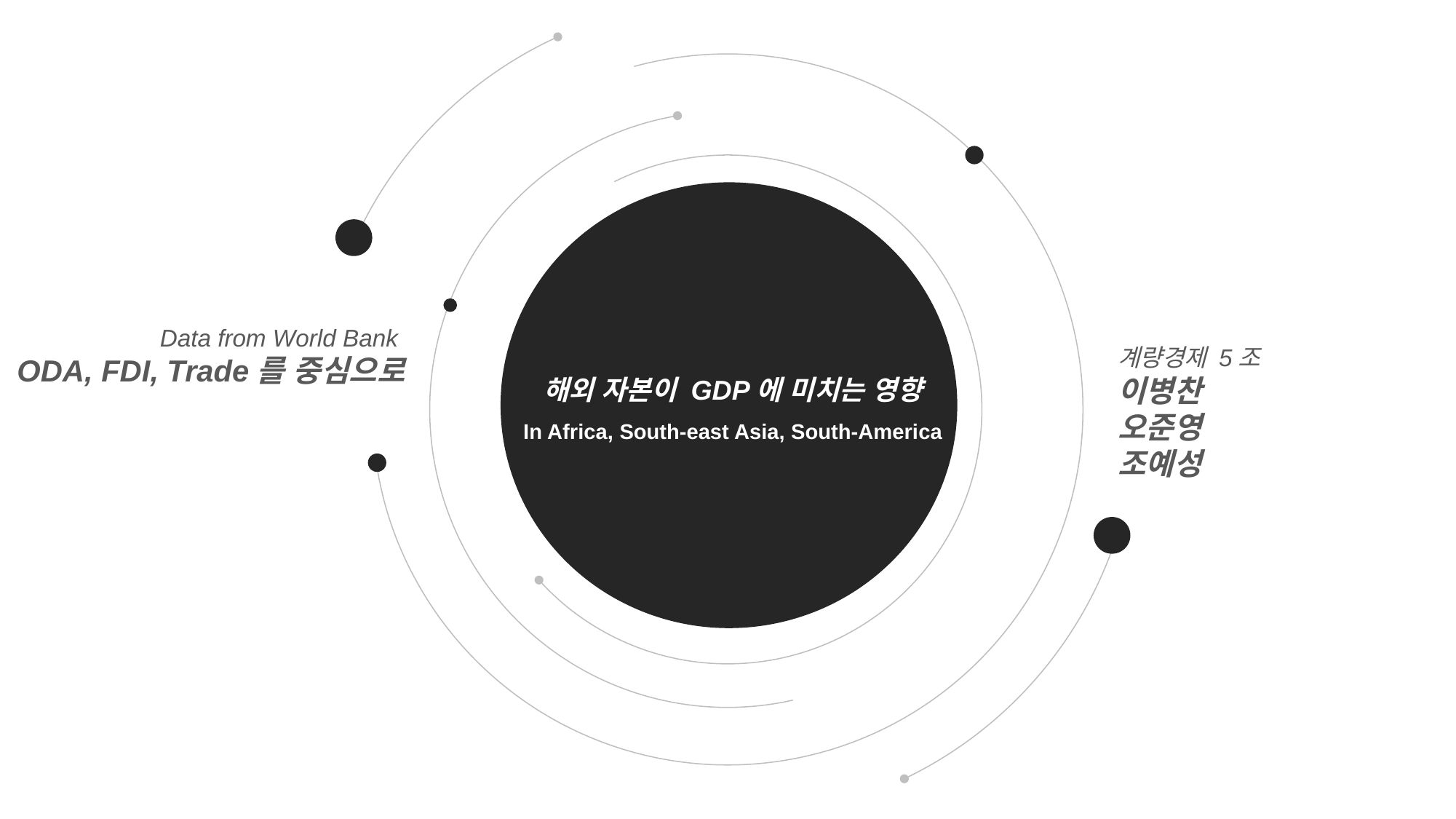

Data from World Bank
ODA, FDI, Trade를 중심으로

해외 자본이 GDP에 미치는 영향
In Africa, South-east Asia, South-America
계량경제 5조
이병찬
오준영
조예성